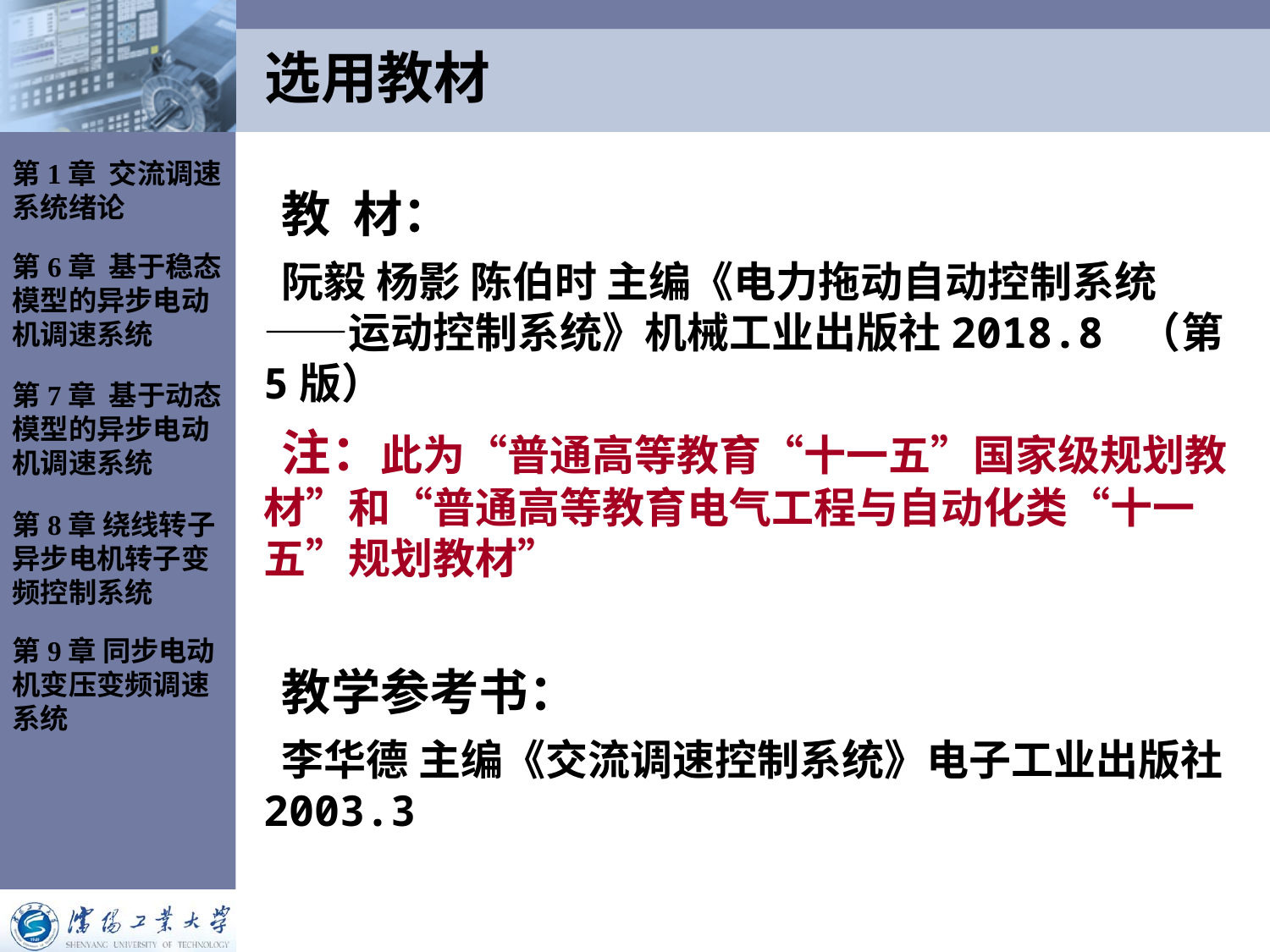

# 选用教材
第1章  交流调速系统绪论
教  材：
阮毅 杨影 陈伯时 主编《电力拖动自动控制系统——运动控制系统》机械工业出版社2018.8 （第5版）
注：此为“普通高等教育“十一五”国家级规划教材”和“普通高等教育电气工程与自动化类“十一五”规划教材”

教学参考书：
李华德 主编《交流调速控制系统》电子工业出版社 2003.3
第6章  基于稳态模型的异步电动机调速系统
第7章  基于动态模型的异步电动机调速系统
第8章 绕线转子异步电机转子变频控制系统
第9章 同步电动机变压变频调速系统